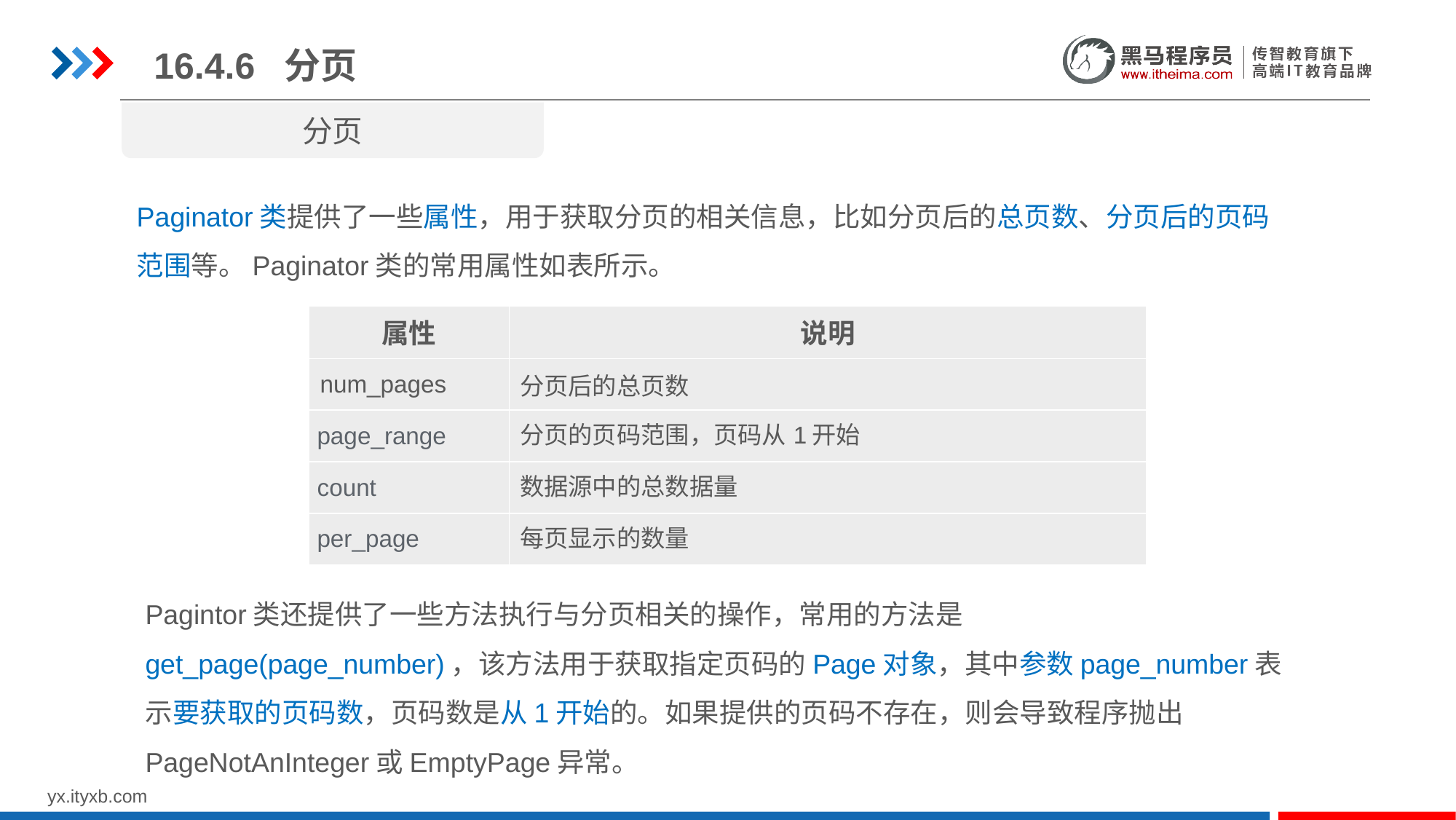

16.4.6  分页

分页
Paginator类提供了一些属性，用于获取分页的相关信息，比如分页后的总页数、分页后的页码范围等。Paginator类的常用属性如表所示。
| 属性 | 说明 |
| --- | --- |
| num\_pages | 分页后的总页数 |
| page\_range | 分页的页码范围，页码从1开始 |
| count | 数据源中的总数据量 |
| per\_page | 每页显示的数量 |
Pagintor类还提供了一些方法执行与分页相关的操作，常用的方法是get_page(page_number)，该方法用于获取指定页码的Page对象，其中参数page_number表示要获取的页码数，页码数是从1开始的。如果提供的页码不存在，则会导致程序抛出PageNotAnInteger或EmptyPage异常。